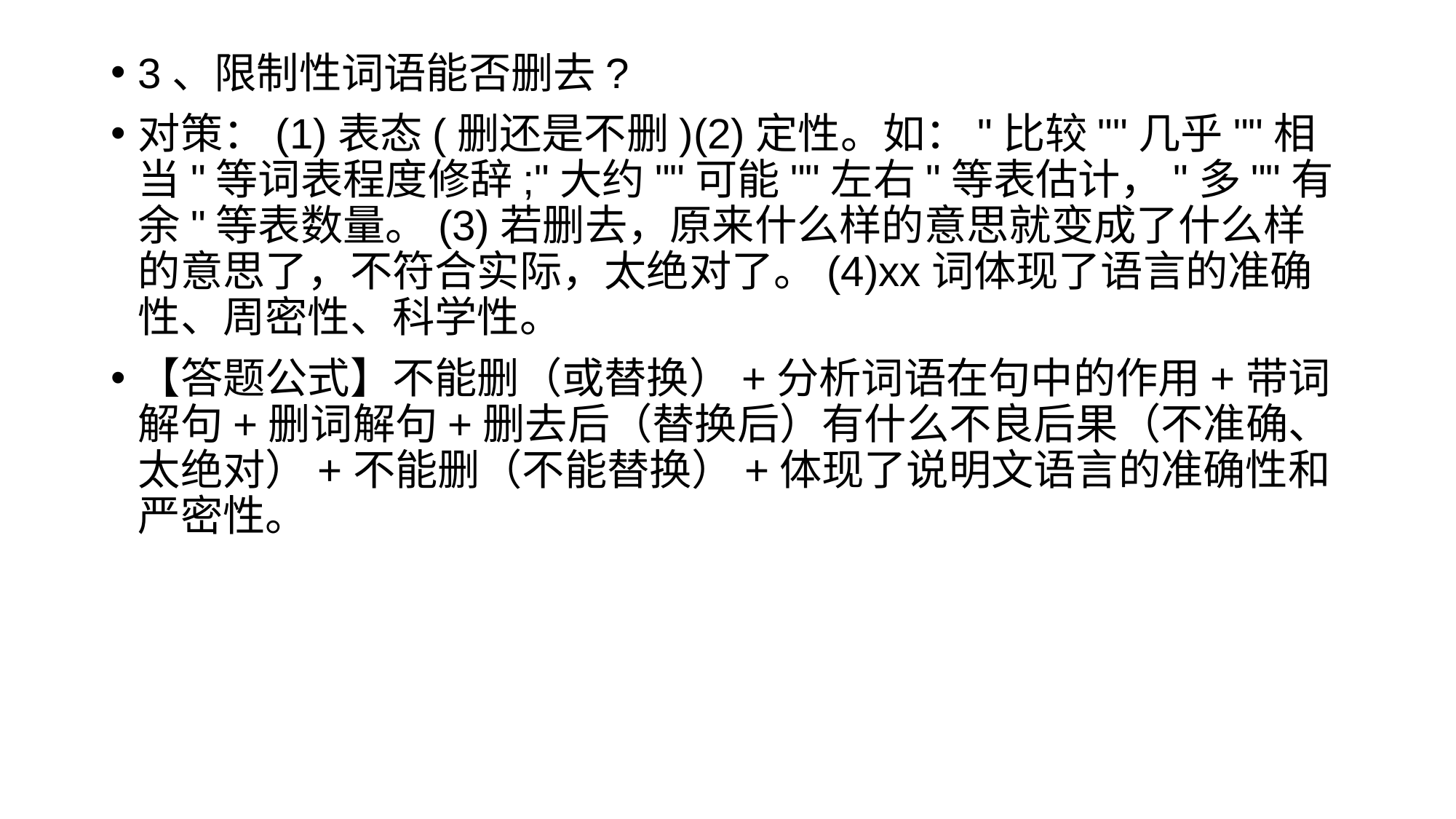

3、限制性词语能否删去?
对策：(1)表态(删还是不删)(2)定性。如："比较""几乎""相当"等词表程度修辞;"大约""可能""左右"等表估计，"多""有余"等表数量。(3)若删去，原来什么样的意思就变成了什么样的意思了，不符合实际，太绝对了。(4)xx词体现了语言的准确性、周密性、科学性。
【答题公式】不能删（或替换）+分析词语在句中的作用+带词解句+删词解句+删去后（替换后）有什么不良后果（不准确、太绝对）+不能删（不能替换）+体现了说明文语言的准确性和严密性。